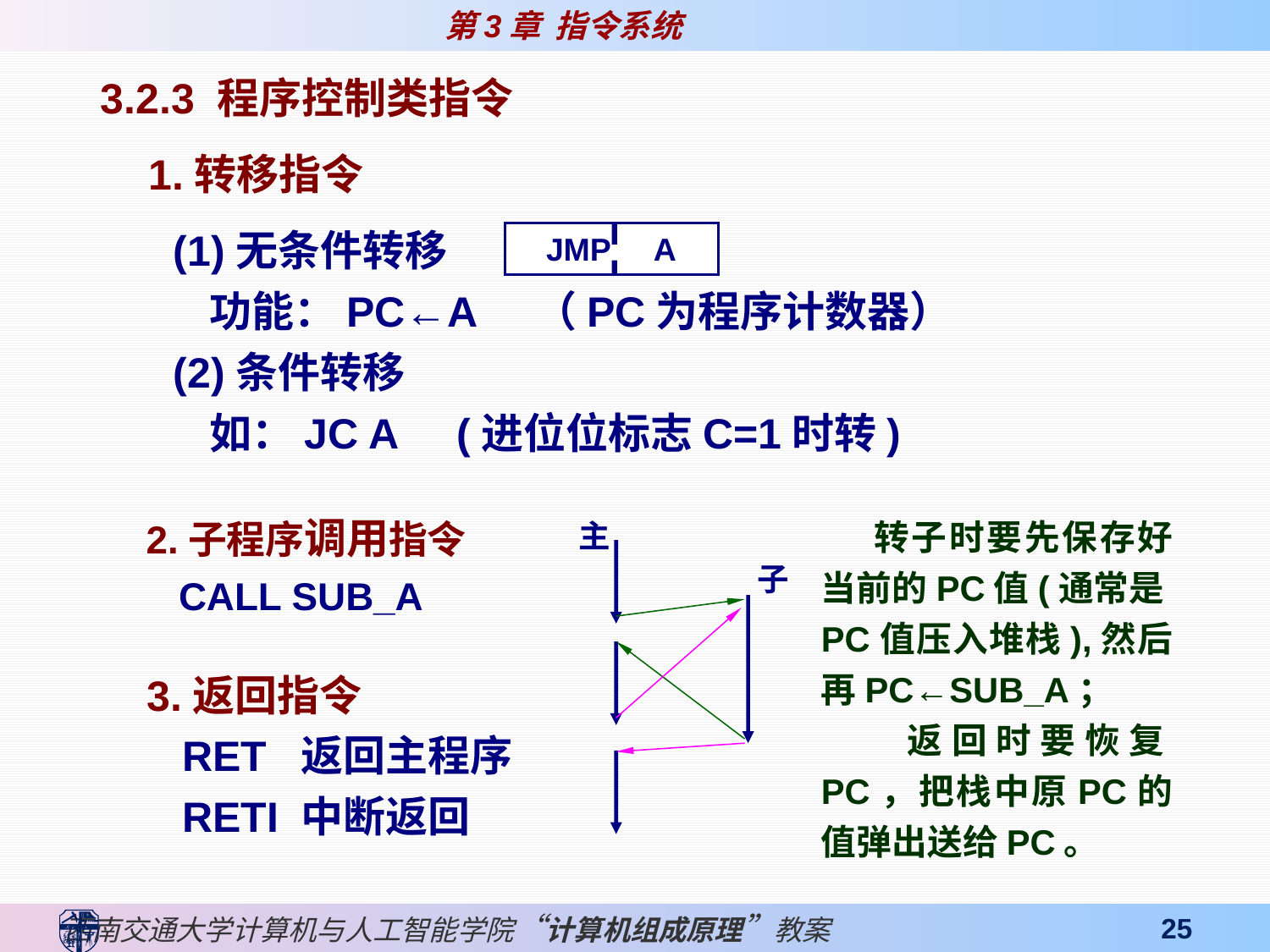

3.2.3 程序控制类指令
1.转移指令
 (1)无条件转移
    功能：PC←A    （PC为程序计数器）
 (2)条件转移
    如：JC A     (进位位标志C=1时转)
JMP     A

2.子程序调用指令
   CALL SUB_A
3.返回指令
   RET  返回主程序
   RETI 中断返回
    转子时要先保存好当前的PC值(通常是PC值压入堆栈),然后再PC←SUB_A；
    返回时要恢复PC，把栈中原PC的值弹出送给PC。
主

子